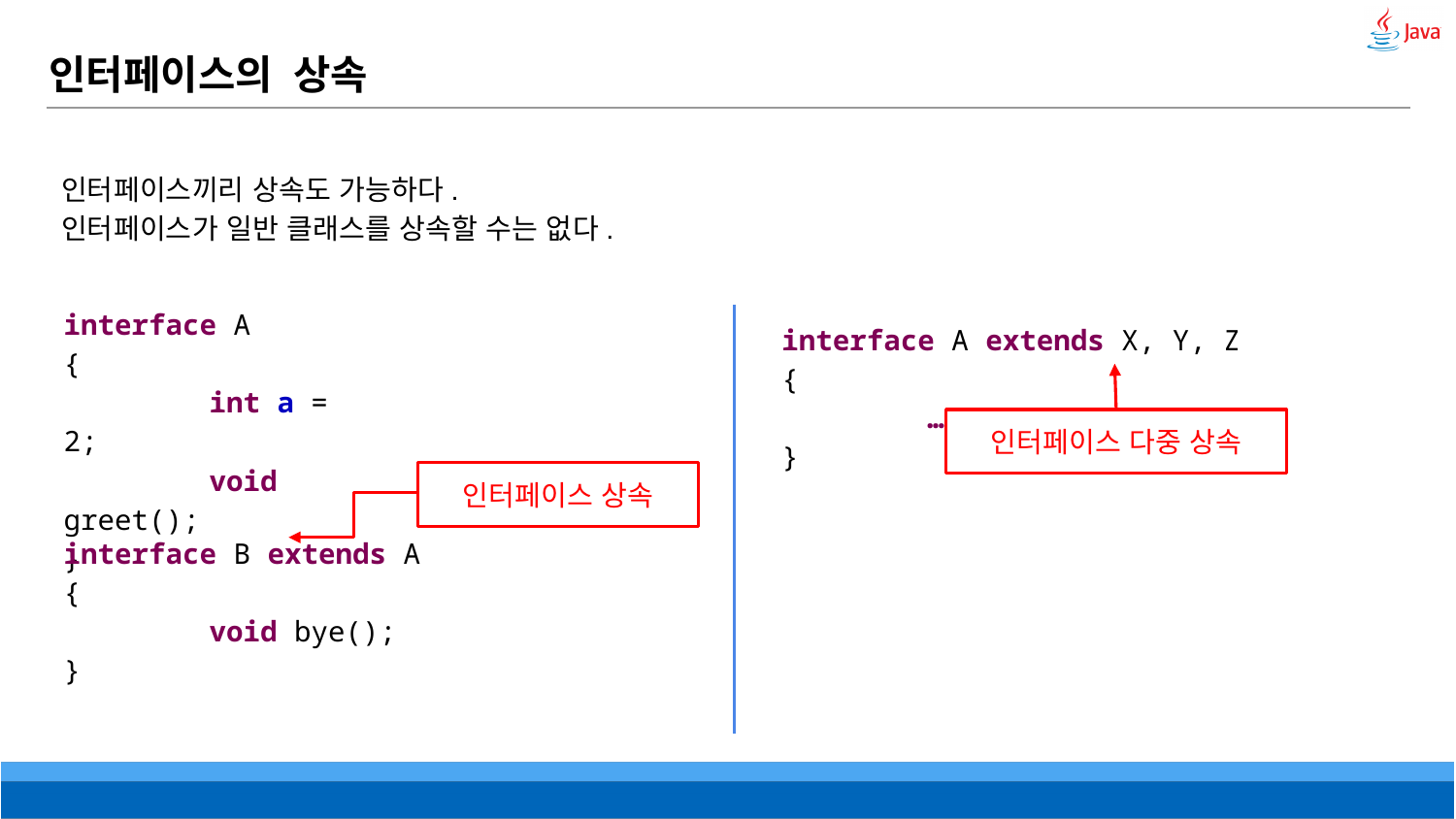

# 인터페이스의 상속
인터페이스끼리 상속도 가능하다.
인터페이스가 일반 클래스를 상속할 수는 없다.
interface A
{
	int a = 2;
	void greet();
}
interface A extends X, Y, Z
{
	…
}
인터페이스 다중 상속
인터페이스 상속
interface B extends A
{
	void bye();
}